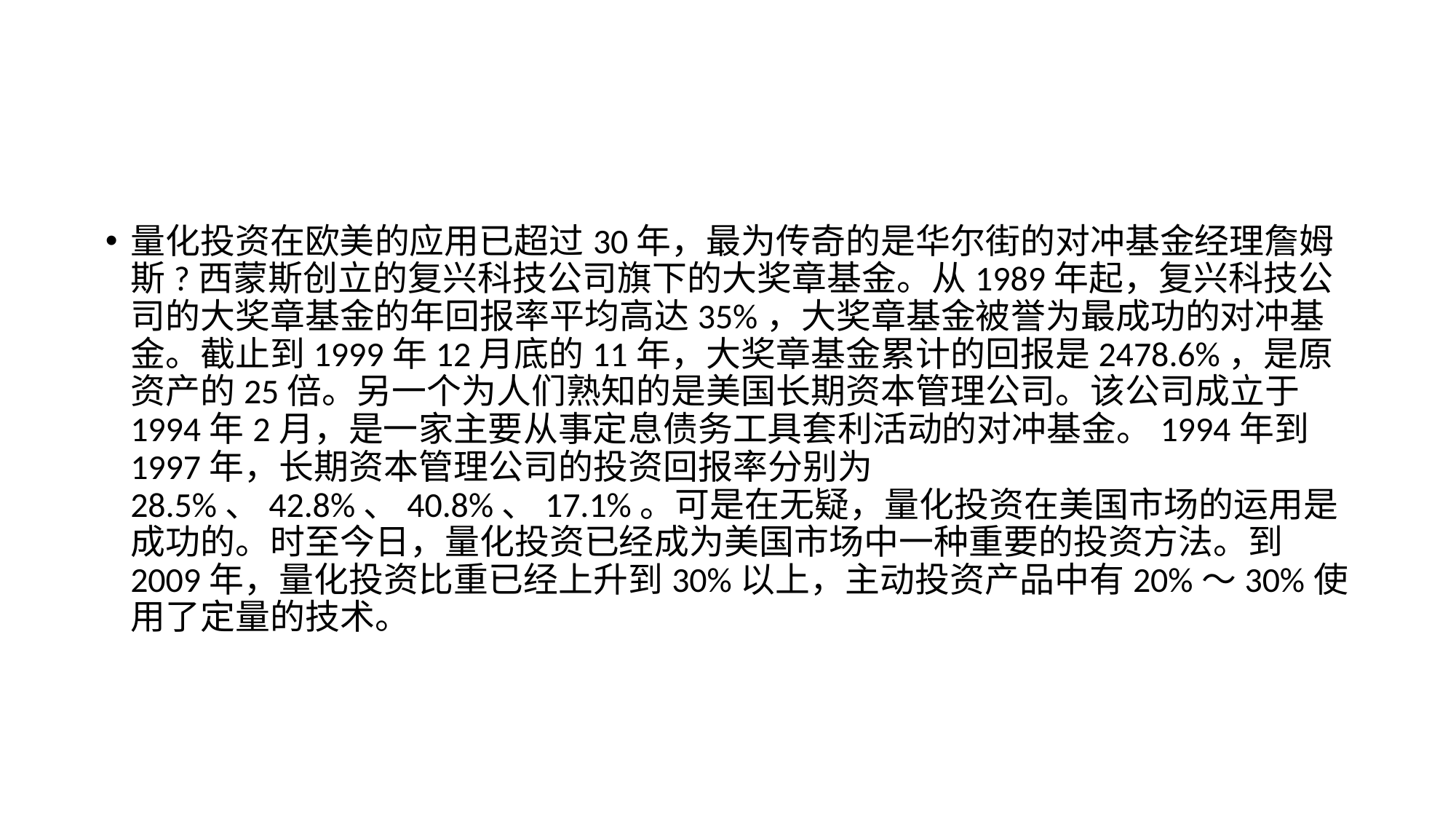

#
量化投资在欧美的应用已超过30年，最为传奇的是华尔街的对冲基金经理詹姆斯?西蒙斯创立的复兴科技公司旗下的大奖章基金。从1989年起，复兴科技公司的大奖章基金的年回报率平均高达35%，大奖章基金被誉为最成功的对冲基金。截止到1999年12月底的11年，大奖章基金累计的回报是2478.6%，是原资产的25倍。另一个为人们熟知的是美国长期资本管理公司。该公司成立于1994年2月，是一家主要从事定息债务工具套利活动的对冲基金。1994年到1997年，长期资本管理公司的投资回报率分别为28.5%、42.8%、40.8%、17.1%。可是在无疑，量化投资在美国市场的运用是成功的。时至今日，量化投资已经成为美国市场中一种重要的投资方法。到2009年，量化投资比重已经上升到30%以上，主动投资产品中有20%～30%使用了定量的技术。